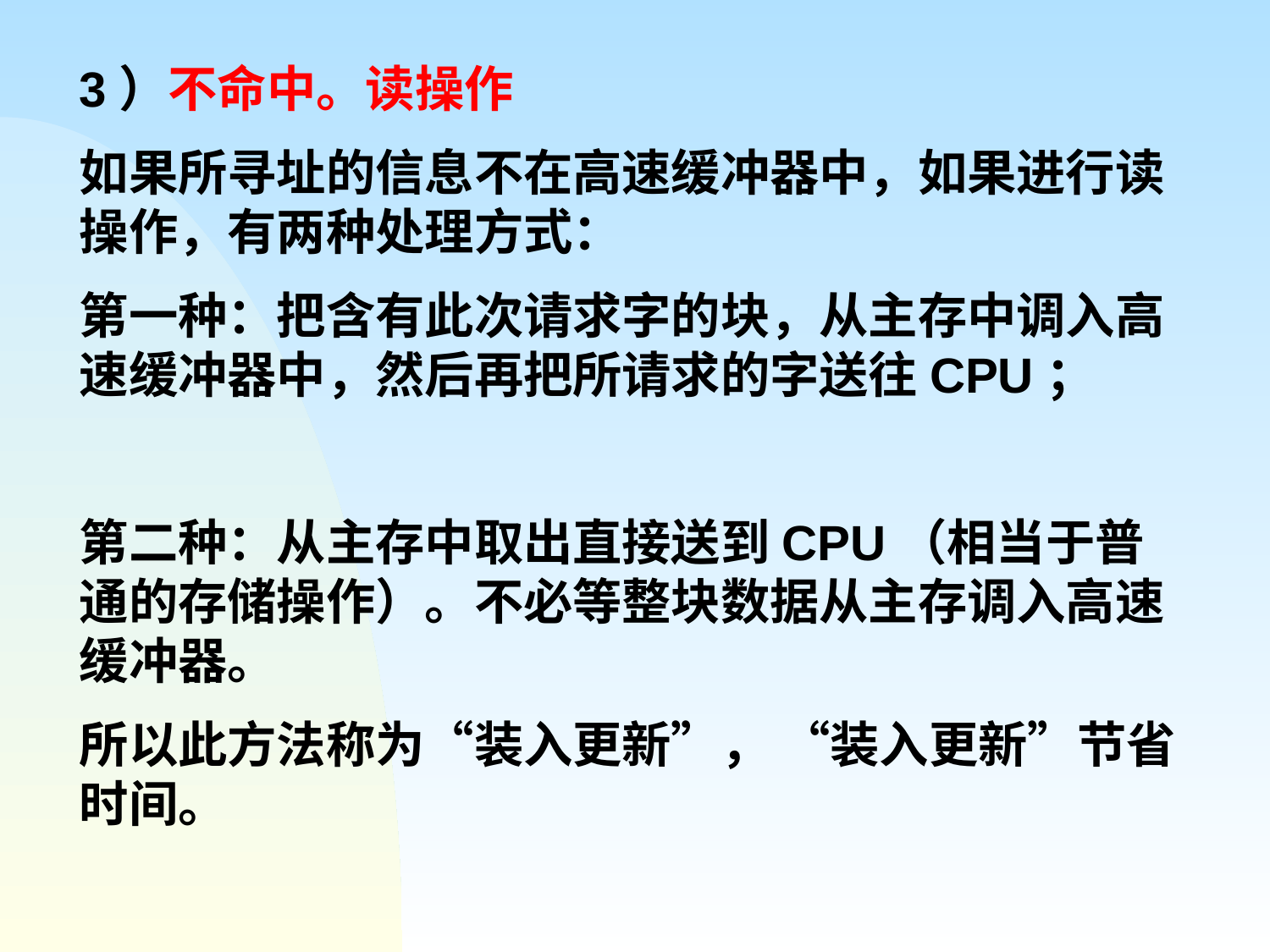

3）不命中。读操作
如果所寻址的信息不在高速缓冲器中，如果进行读操作，有两种处理方式：
第一种：把含有此次请求字的块，从主存中调入高速缓冲器中，然后再把所请求的字送往CPU；

第二种：从主存中取出直接送到CPU（相当于普通的存储操作）。不必等整块数据从主存调入高速缓冲器。
所以此方法称为“装入更新”， “装入更新”节省时间。
74